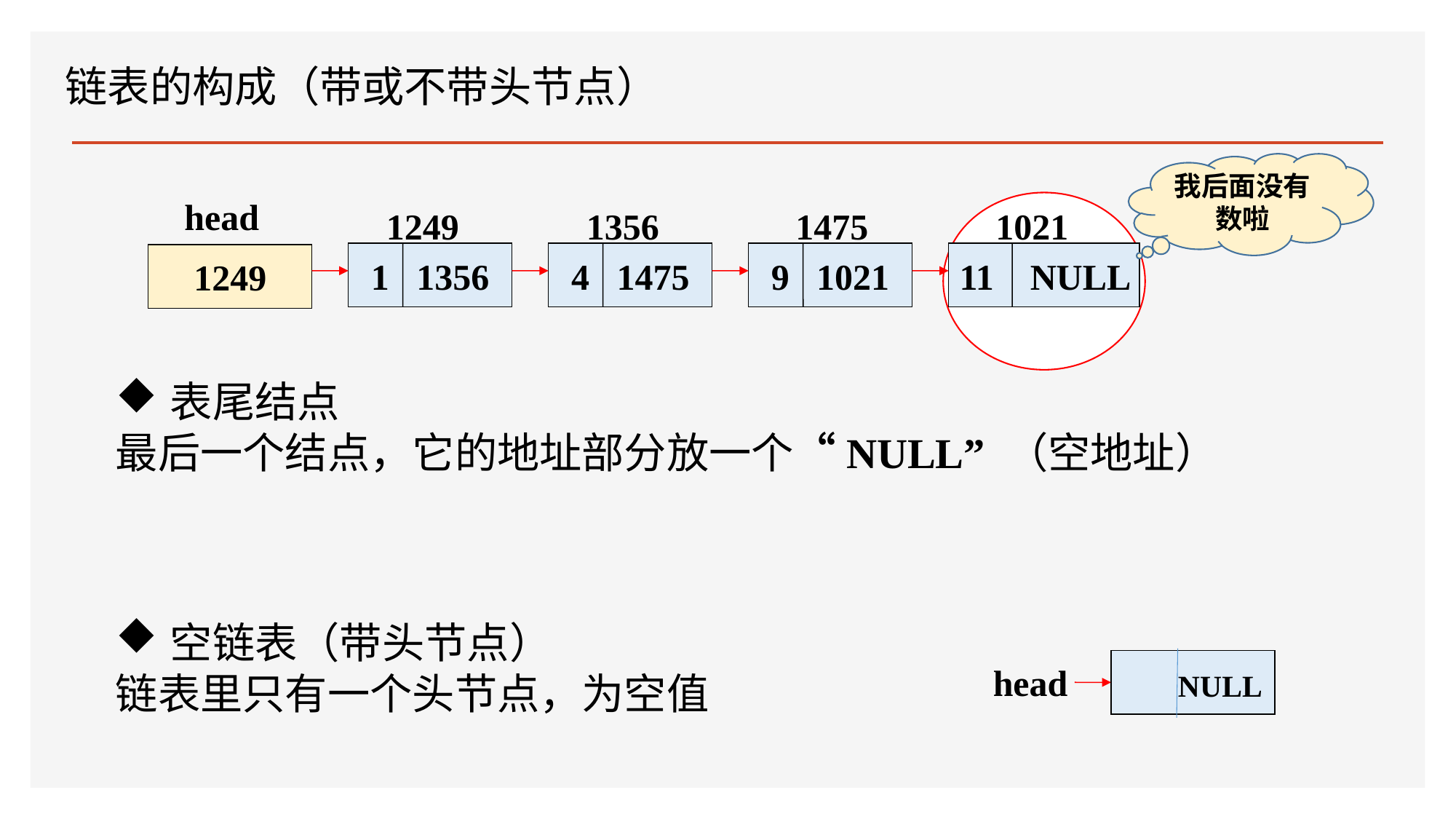

# 链表的构成（带或不带头节点）
我后面没有数啦
 head
1249
1356
1475
1021
1   1356

4   1475

9   1021

11    NULL

1249

表尾结点
最后一个结点，它的地址部分放一个“NULL” （空地址）
空链表（带头节点）
链表里只有一个头节点，为空值
      NULL
 head